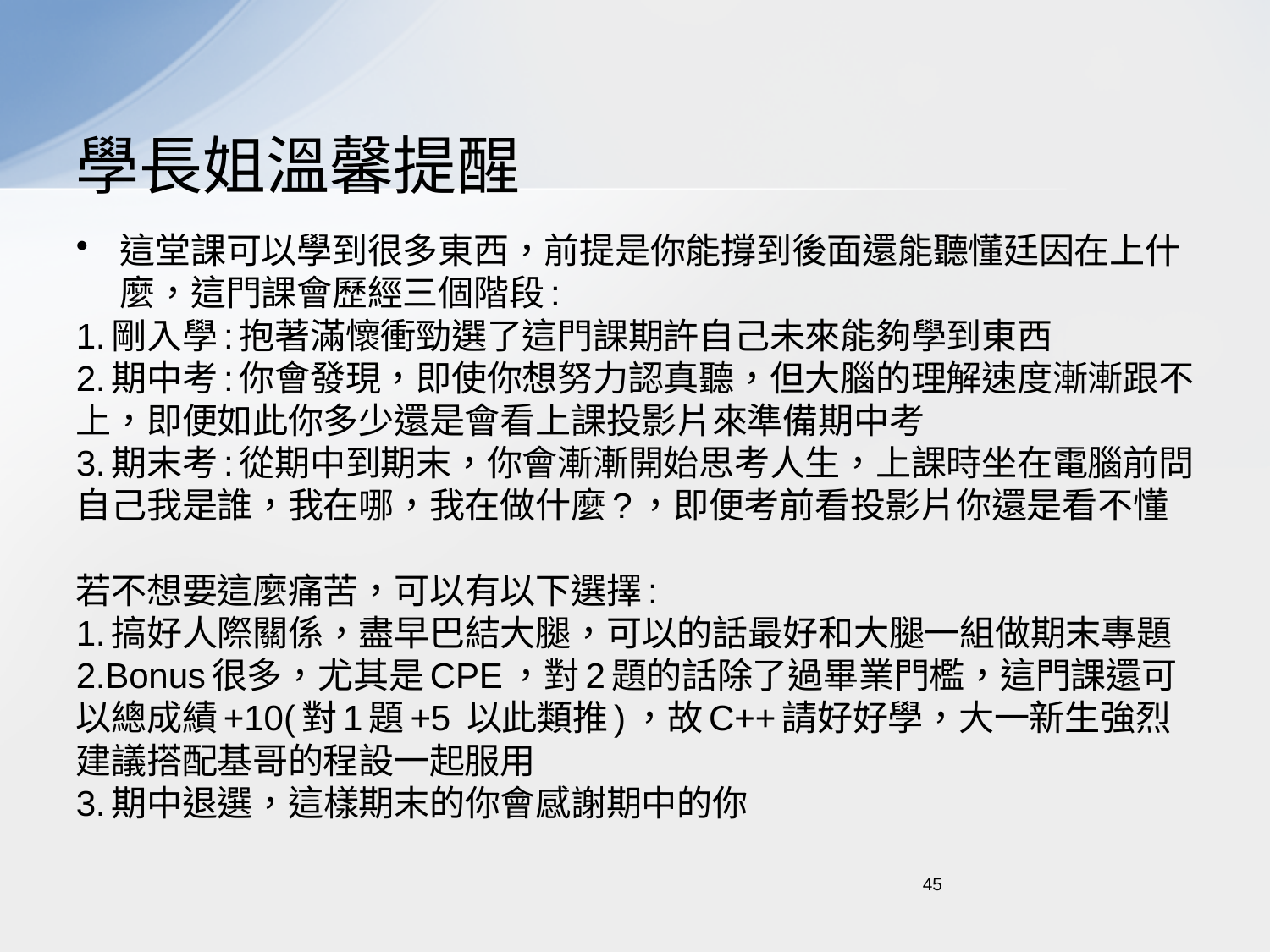

# 學長姐溫馨提醒
這堂課可以學到很多東西，前提是你能撐到後面還能聽懂廷因在上什麼，這門課會歷經三個階段:
1.剛入學:抱著滿懷衝勁選了這門課期許自己未來能夠學到東西
2.期中考:你會發現，即使你想努力認真聽，但大腦的理解速度漸漸跟不上，即便如此你多少還是會看上課投影片來準備期中考
3.期末考:從期中到期末，你會漸漸開始思考人生，上課時坐在電腦前問自己我是誰，我在哪，我在做什麼?，即便考前看投影片你還是看不懂

若不想要這麼痛苦，可以有以下選擇:
1.搞好人際關係，盡早巴結大腿，可以的話最好和大腿一組做期末專題
2.Bonus很多，尤其是CPE，對2題的話除了過畢業門檻，這門課還可以總成績+10(對1題+5 以此類推)，故C++請好好學，大一新生強烈建議搭配基哥的程設一起服用
3.期中退選，這樣期末的你會感謝期中的你

45